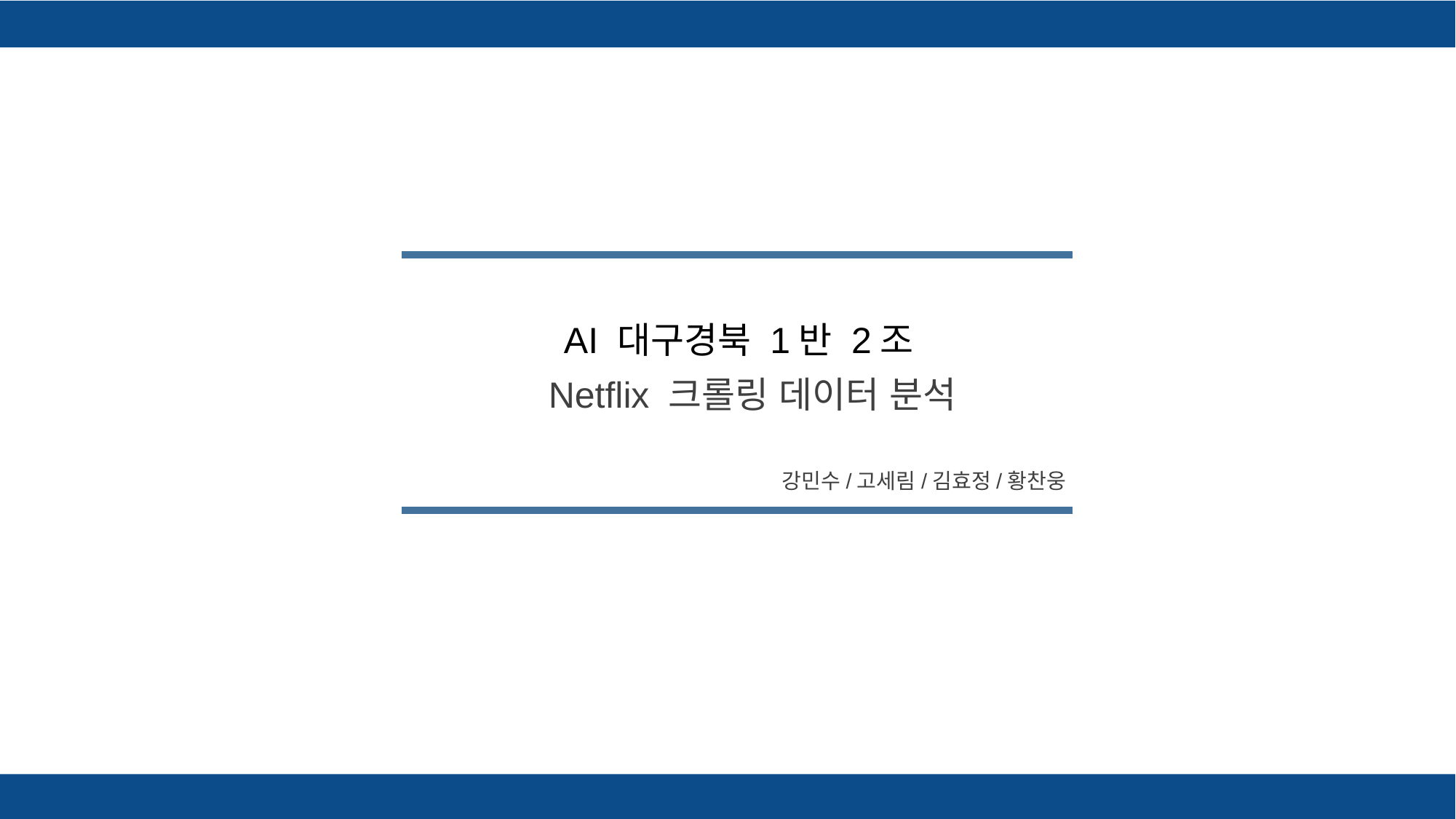

AI 대구경북 1반 2조
Netflix 크롤링 데이터 분석
강민수/고세림/김효정/황찬웅